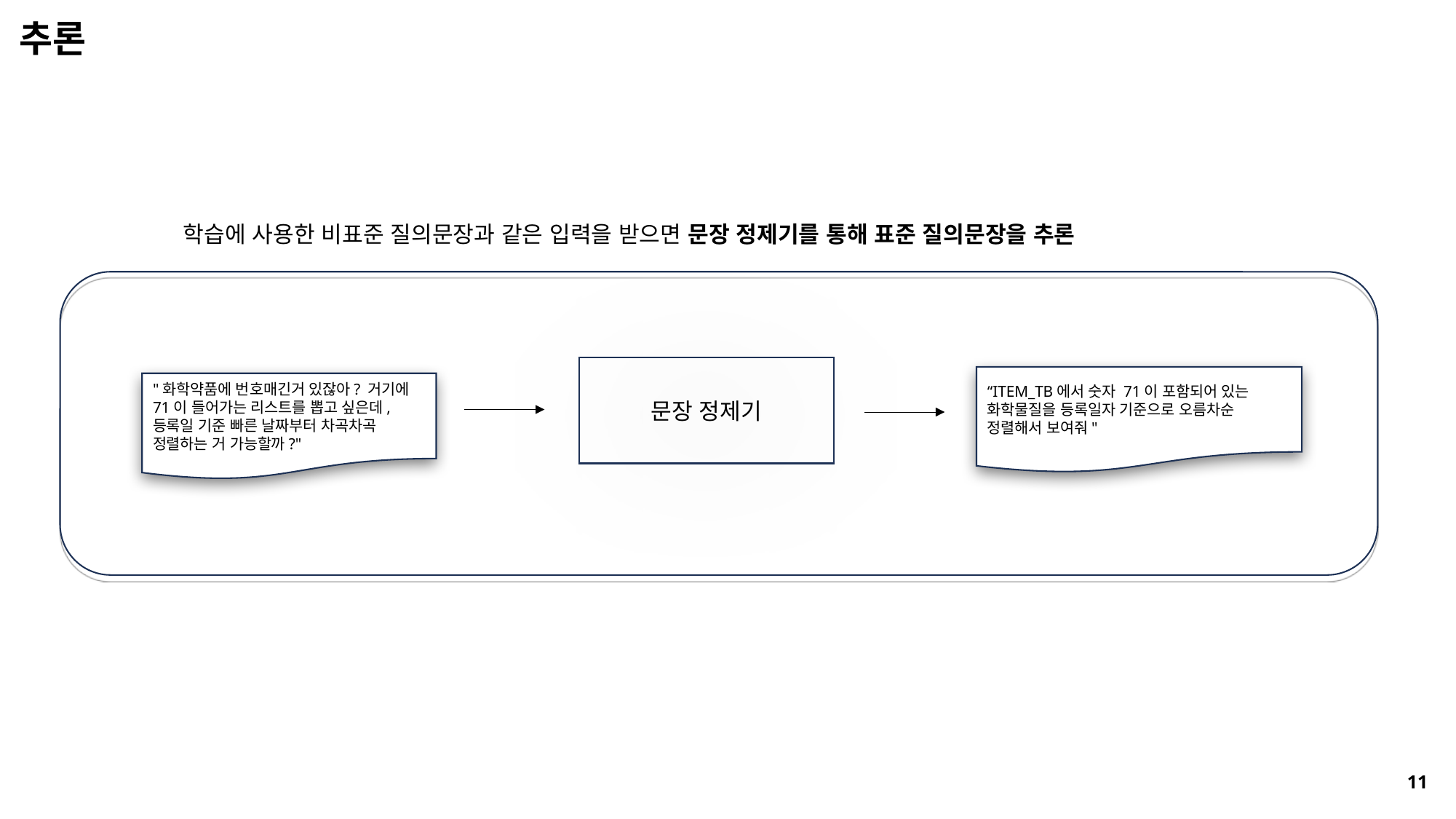

추론
학습에 사용한 비표준 질의문장과 같은 입력을 받으면 문장 정제기를 통해 표준 질의문장을 추론

문장 정제기
“ITEM_TB에서 숫자 71이 포함되어 있는 화학물질을 등록일자 기준으로 오름차순 정렬해서 보여줘"
"화학약품에 번호매긴거 있잖아? 거기에 71이 들어가는 리스트를 뽑고 싶은데, 등록일 기준 빠른 날짜부터 차곡차곡 정렬하는 거 가능할까?"
11